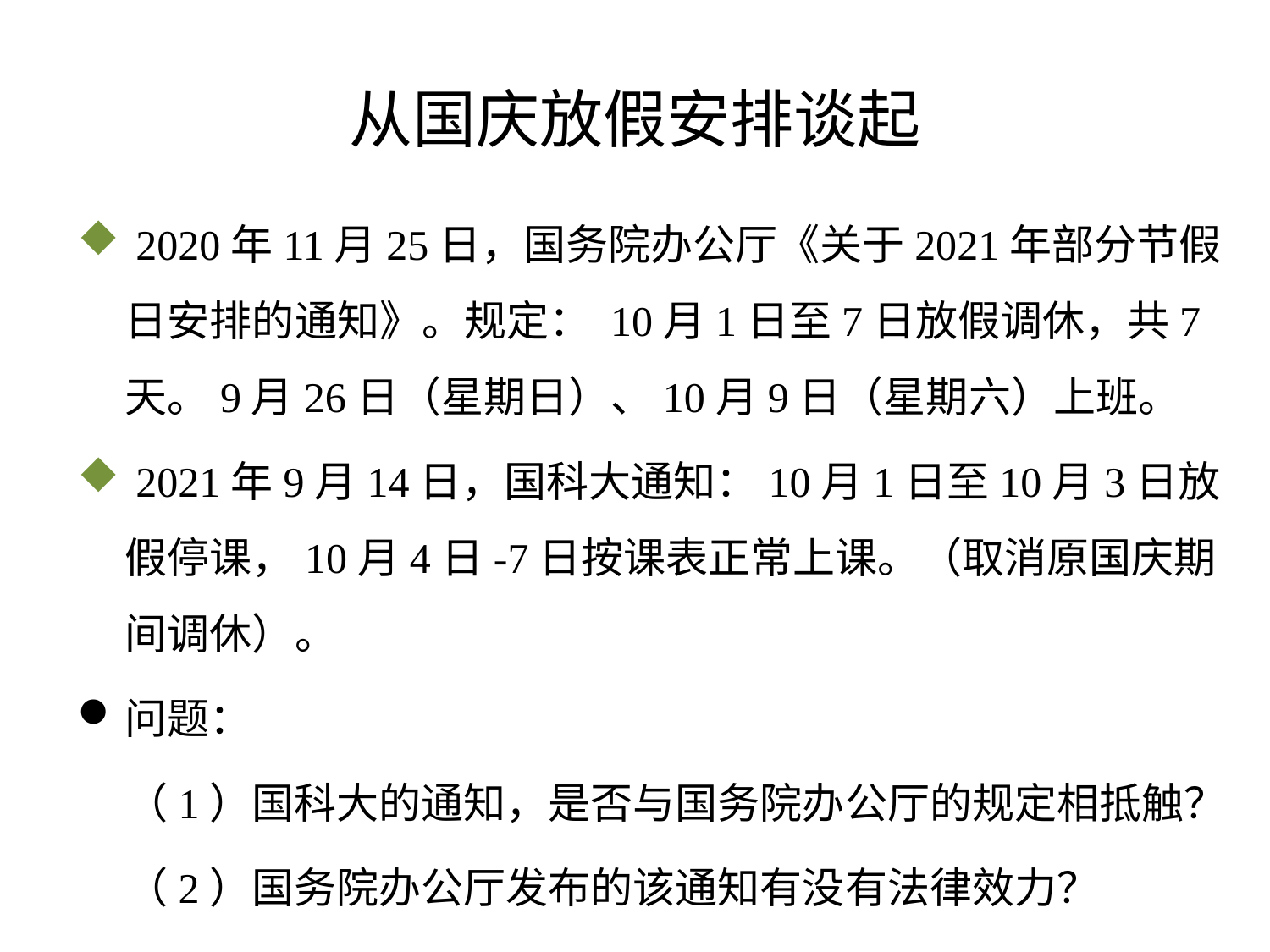

# 从国庆放假安排谈起
 2020年11月25日，国务院办公厅《关于2021年部分节假日安排的通知》。规定： 10月1日至7日放假调休，共7天。9月26日（星期日）、10月9日（星期六）上班。
 2021年9月14日，国科大通知：10月1日至10月3日放假停课，10月4日-7日按课表正常上课。（取消原国庆期间调休）。
问题：
    （1）国科大的通知，是否与国务院办公厅的规定相抵触？
    （2）国务院办公厅发布的该通知有没有法律效力？